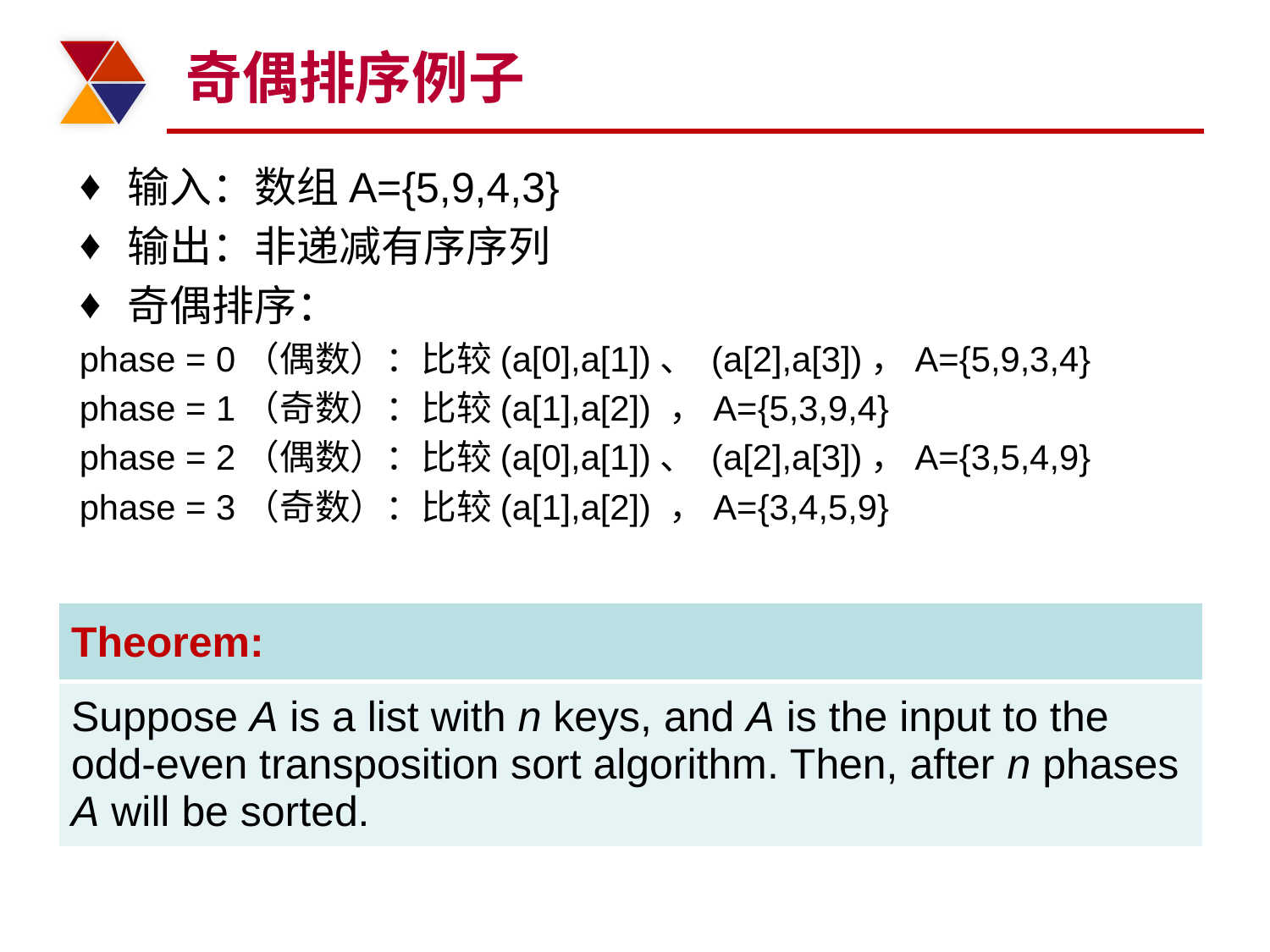

# 奇偶排序例子
输入：数组A={5,9,4,3}
输出：非递减有序序列
奇偶排序：
phase = 0（偶数）：比较(a[0],a[1])、 (a[2],a[3])，A={5,9,3,4}
phase = 1（奇数）：比较(a[1],a[2]) ，A={5,3,9,4}
phase = 2（偶数）：比较(a[0],a[1])、 (a[2],a[3])，A={3,5,4,9}
phase = 3（奇数）：比较(a[1],a[2]) ，A={3,4,5,9}

| Theorem: |
| --- |
| Suppose A is a list with n keys, and A is the input to the odd-even transposition sort algorithm. Then, after n phases A will be sorted. |